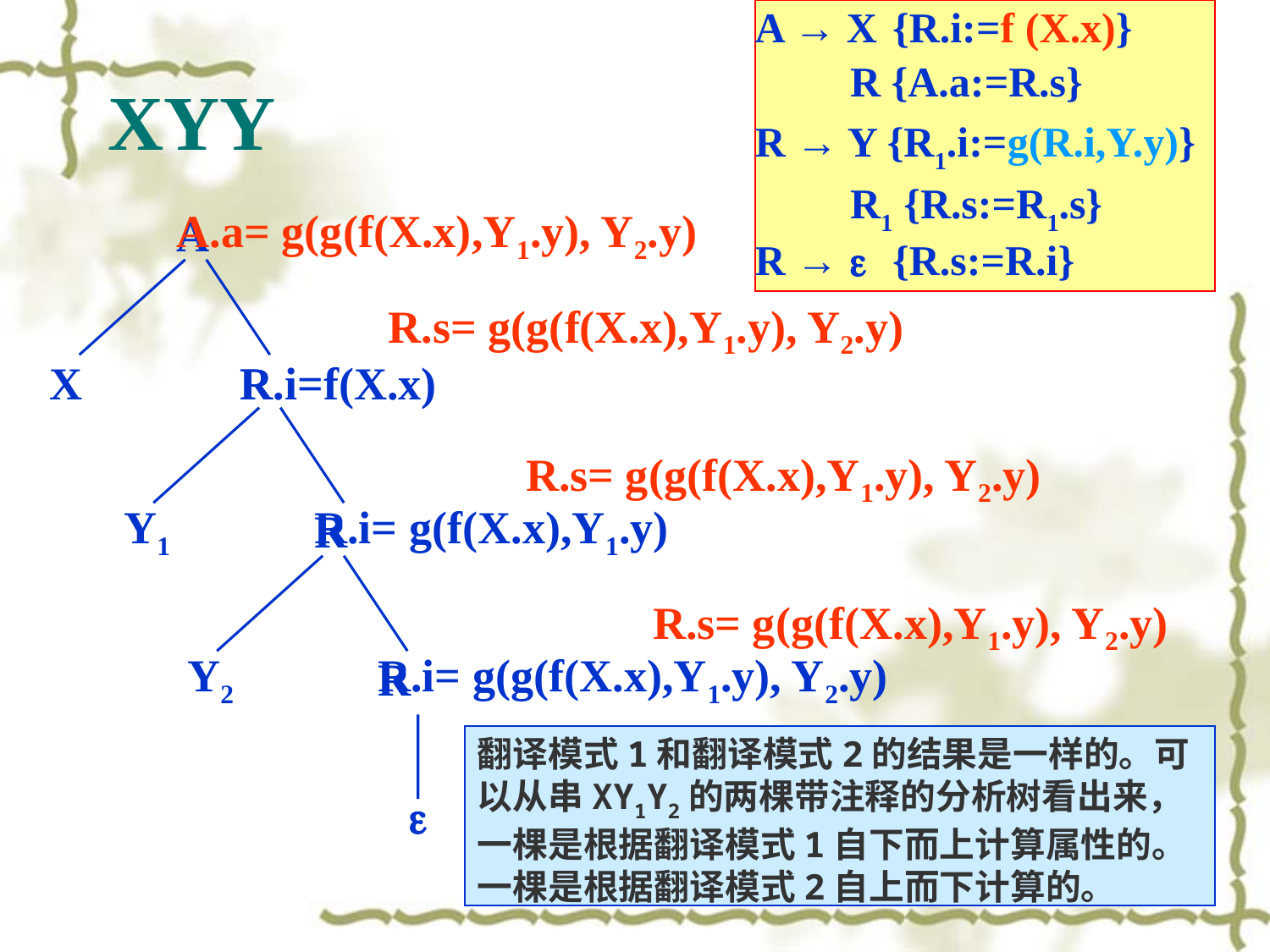

A → X	 {R.i:=f (X.x)}
         R {A.a:=R.s}
R → Y {R1.i:=g(R.i,Y.y)}
         R1 {R.s:=R1.s}
R → ε	 {R.s:=R.i}
# XYY
A
A.a= g(g(f(X.x),Y1.y), Y2.y)

R.s= g(g(f(X.x),Y1.y), Y2.y)
X
R
R.i=f(X.x)

R.s= g(g(f(X.x),Y1.y), Y2.y)
Y1
R
R.i= g(f(X.x),Y1.y)

R.s= g(g(f(X.x),Y1.y), Y2.y)
Y2
R
R.i= g(g(f(X.x),Y1.y), Y2.y)

翻译模式1和翻译模式2的结果是一样的。可以从串XY1Y2的两棵带注释的分析树看出来，一棵是根据翻译模式1自下而上计算属性的。一棵是根据翻译模式2自上而下计算的。
ε